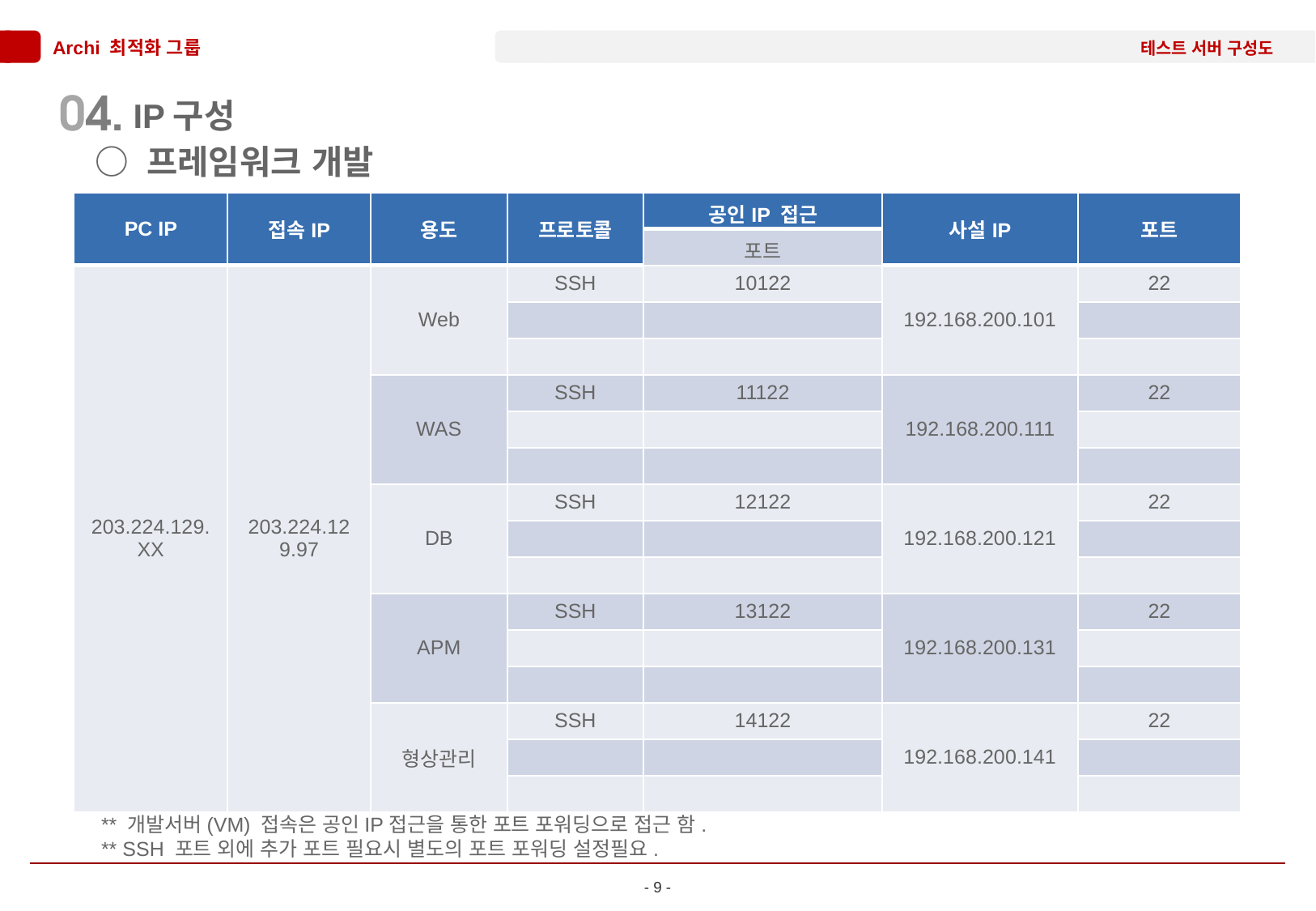

04.
IP구성
○ 프레임워크 개발
| PC IP | 접속IP | 용도 | 프로토콜 | 공인IP 접근 | 사설IP | 포트 |
| --- | --- | --- | --- | --- | --- | --- |
|  |  |  | 프로토콜 | 포트 |  |  |
| 203.224.129.XX | 203.224.129.97 | Web | SSH | 10122 | 192.168.200.101 | 22 |
|  |  |  |  |  |  |  |
|  |  |  |  |  |  |  |
|  |  | WAS | SSH | 11122 | 192.168.200.111 | 22 |
|  |  |  |  |  |  |  |
|  |  |  |  |  |  |  |
|  |  | DB | SSH | 12122 | 192.168.200.121 | 22 |
|  |  |  |  |  |  |  |
|  |  |  |  |  |  |  |
|  |  | APM | SSH | 13122 | 192.168.200.131 | 22 |
|  |  |  |  |  |  |  |
|  |  |  |  |  |  |  |
|  |  | 형상관리 | SSH | 14122 | 192.168.200.141 | 22 |
|  |  |  |  |  |  |  |
|  |  |  |  |  |  |  |
** 개발서버(VM) 접속은 공인IP접근을 통한 포트 포워딩으로 접근 함.
** SSH 포트 외에 추가 포트 필요시 별도의 포트 포워딩 설정필요.